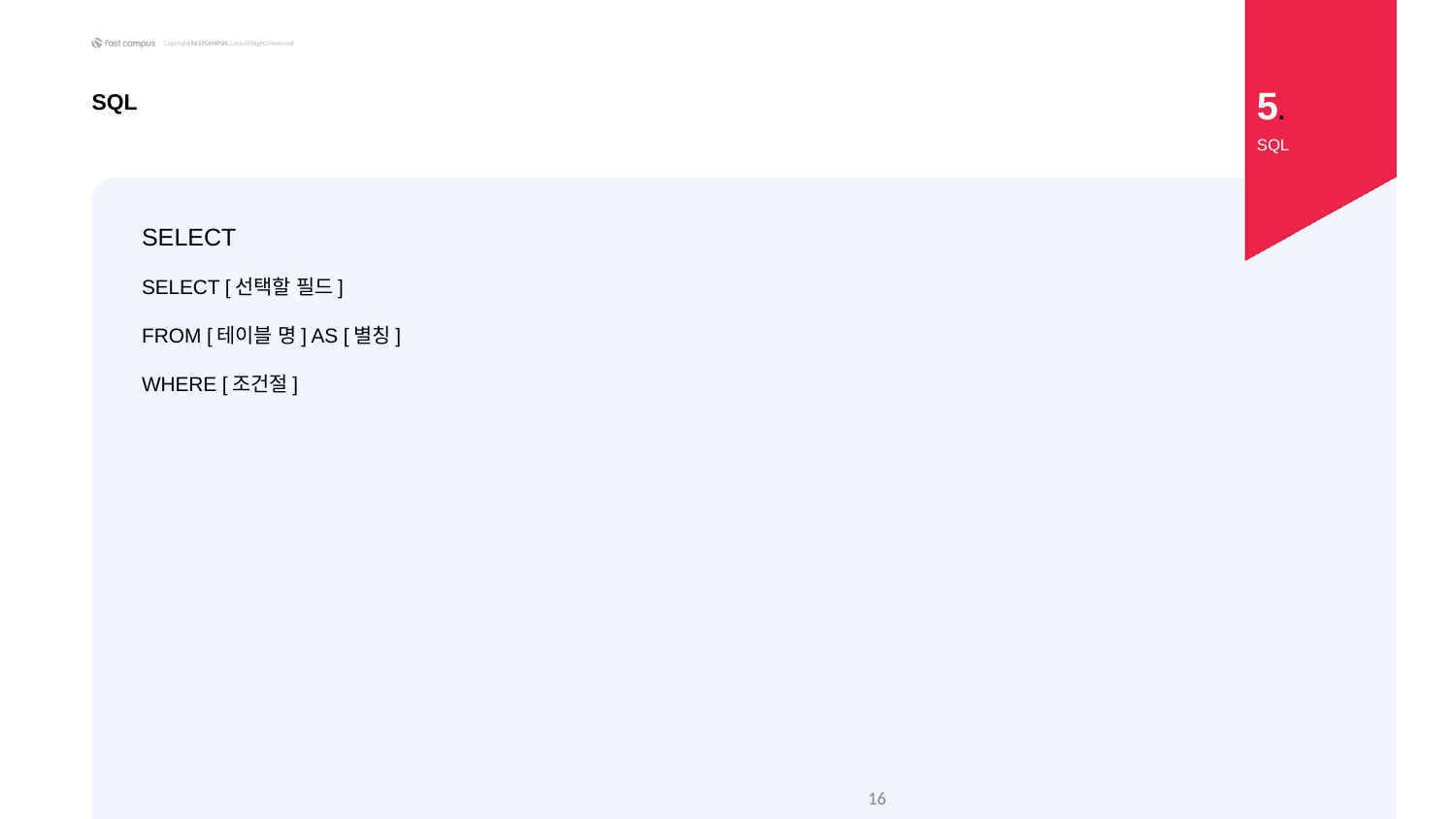

5.
SQL
SQL
SELECT
SELECT [선택할 필드]

FROM [테이블 명] AS [별칭]

WHERE [조건절]

16